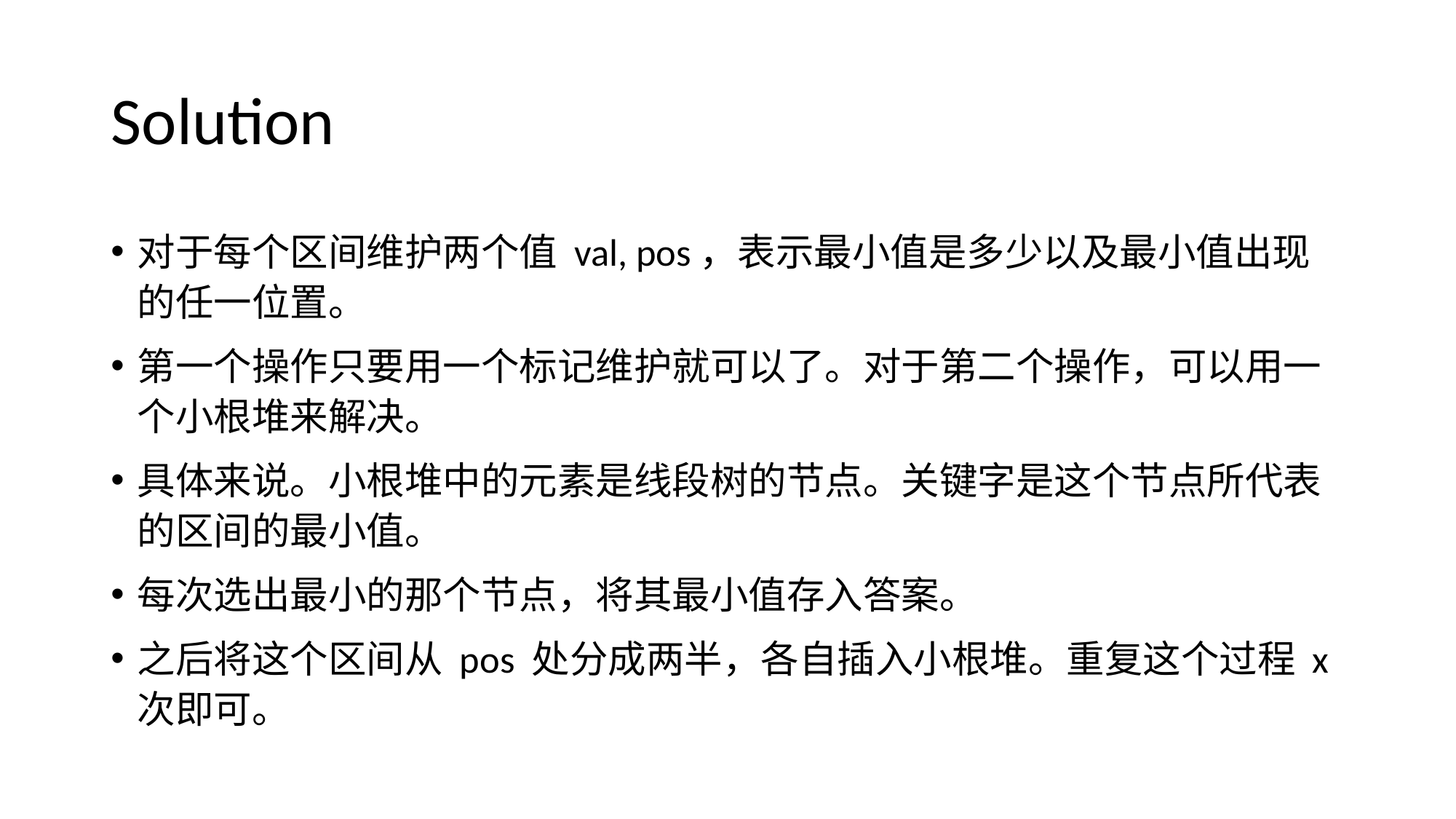

# Solution
对于每个区间维护两个值 val, pos，表示最小值是多少以及最小值出现的任一位置。
第一个操作只要用一个标记维护就可以了。对于第二个操作，可以用一个小根堆来解决。
具体来说。小根堆中的元素是线段树的节点。关键字是这个节点所代表的区间的最小值。
每次选出最小的那个节点，将其最小值存入答案。
之后将这个区间从 pos 处分成两半，各自插入小根堆。重复这个过程 x 次即可。